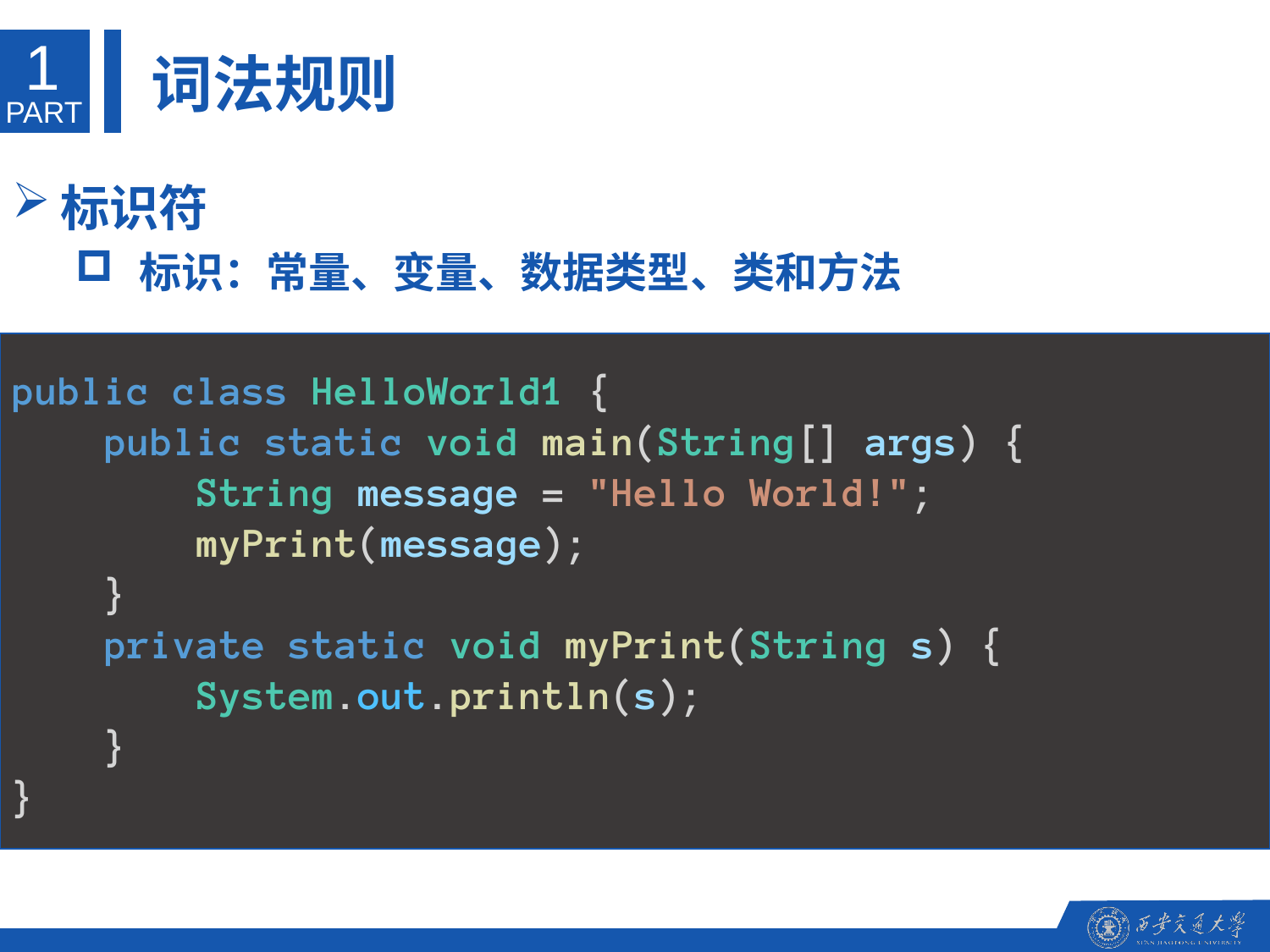

1
词法规则
PART
标识符
标识：常量、变量、数据类型、类和方法

public class HelloWorld1 {
    public static void main(String[] args) {
        String message = "Hello World!";
        myPrint(message);
    }
    private static void myPrint(String s) {
        System.out.println(s);
    }
}